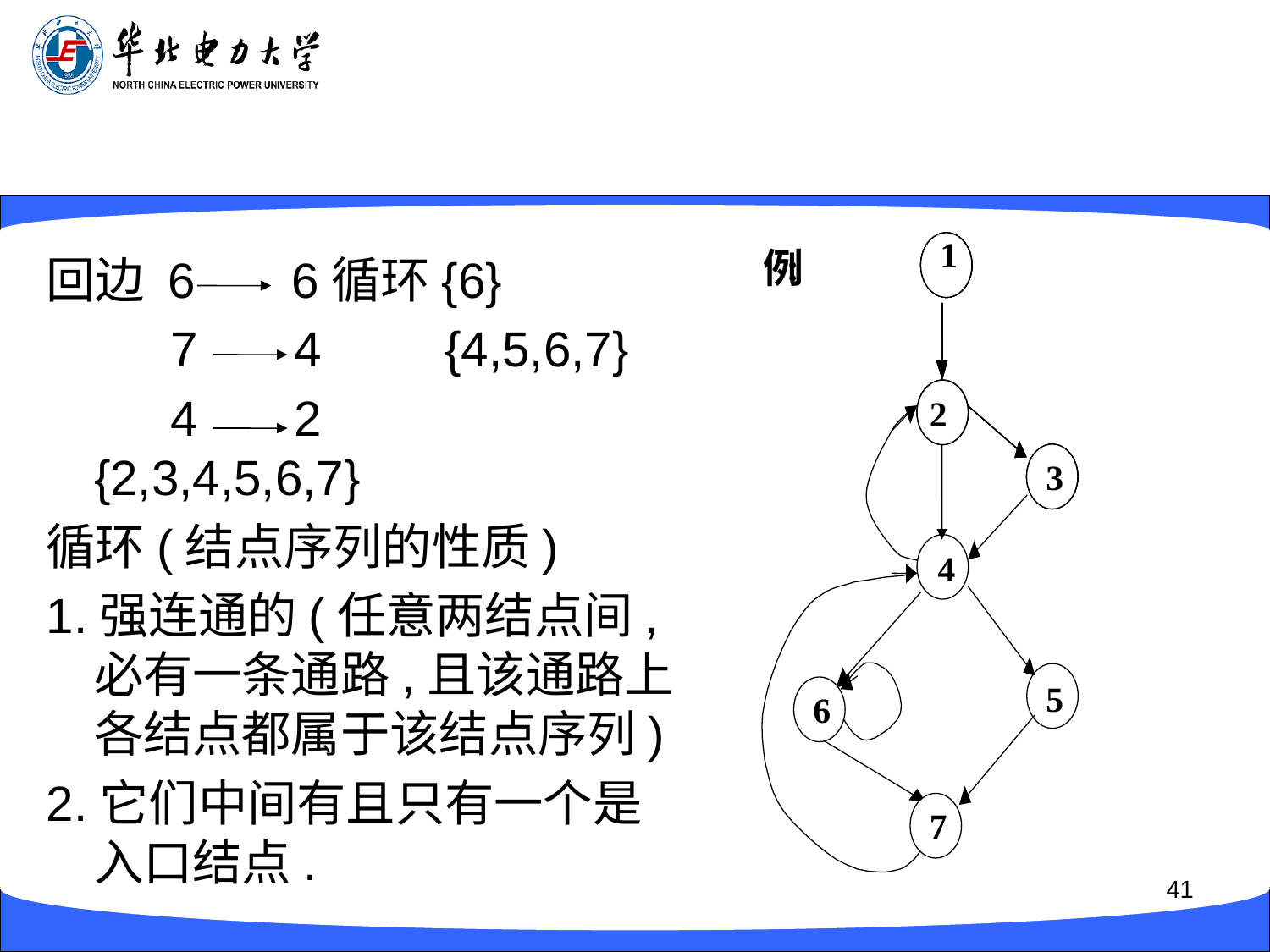

1
:
回边 6       6循环{6}
         7       4         {4,5,6,7}
         4       2        {2,3,4,5,6,7}
循环(结点序列的性质)
1.强连通的(任意两结点间,必有一条通路,且该通路上各结点都属于该结点序列)
2.它们中间有且只有一个是入口结点.

例
 1
 1
 1
 1

 2
 2
 2
 2

 3
 3
3

 4

 5
 6
 6

 7
 7
41